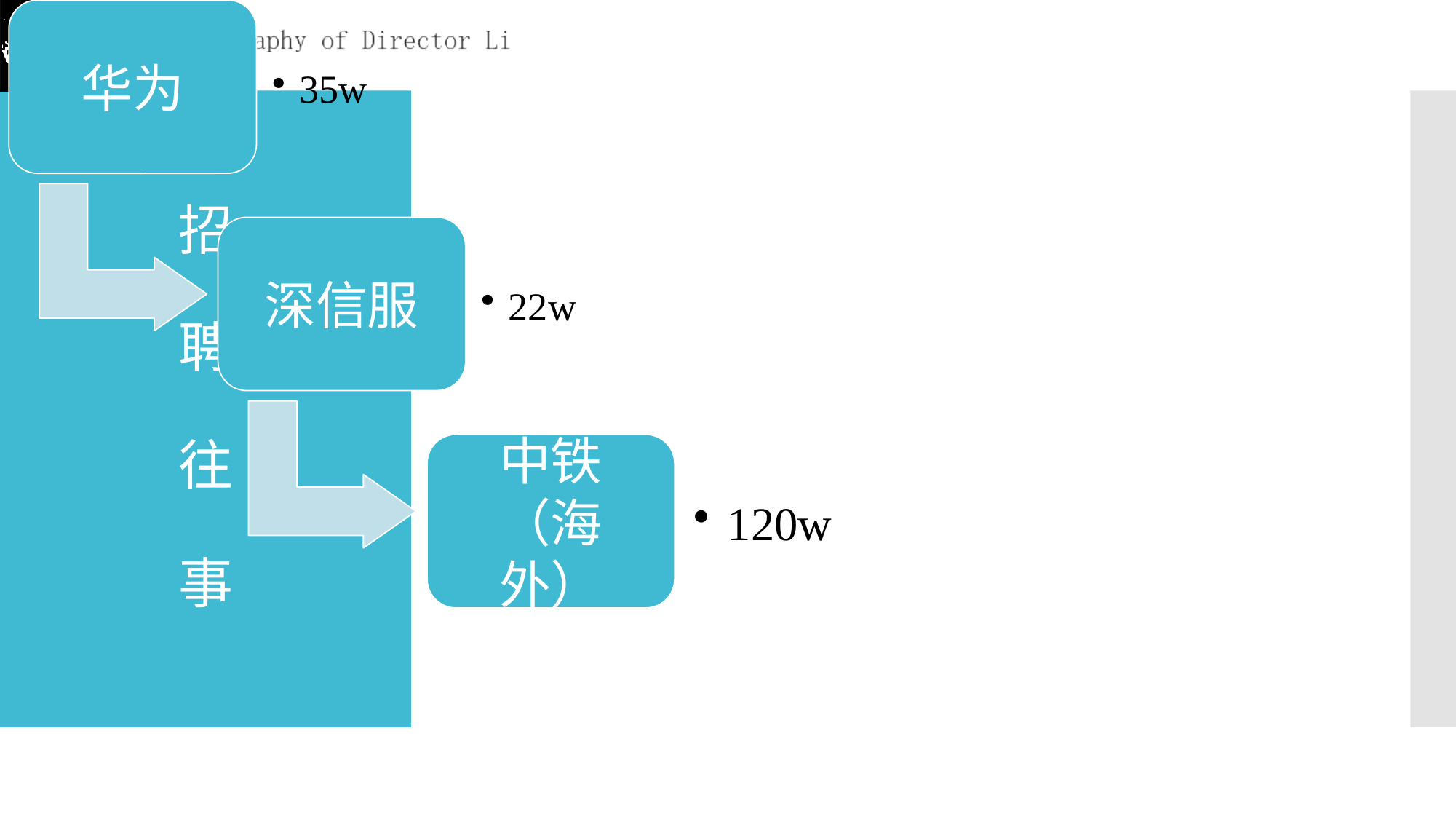

华为
35w
深信服
22w
中铁（海外）
120w
# 招 聘 往 事